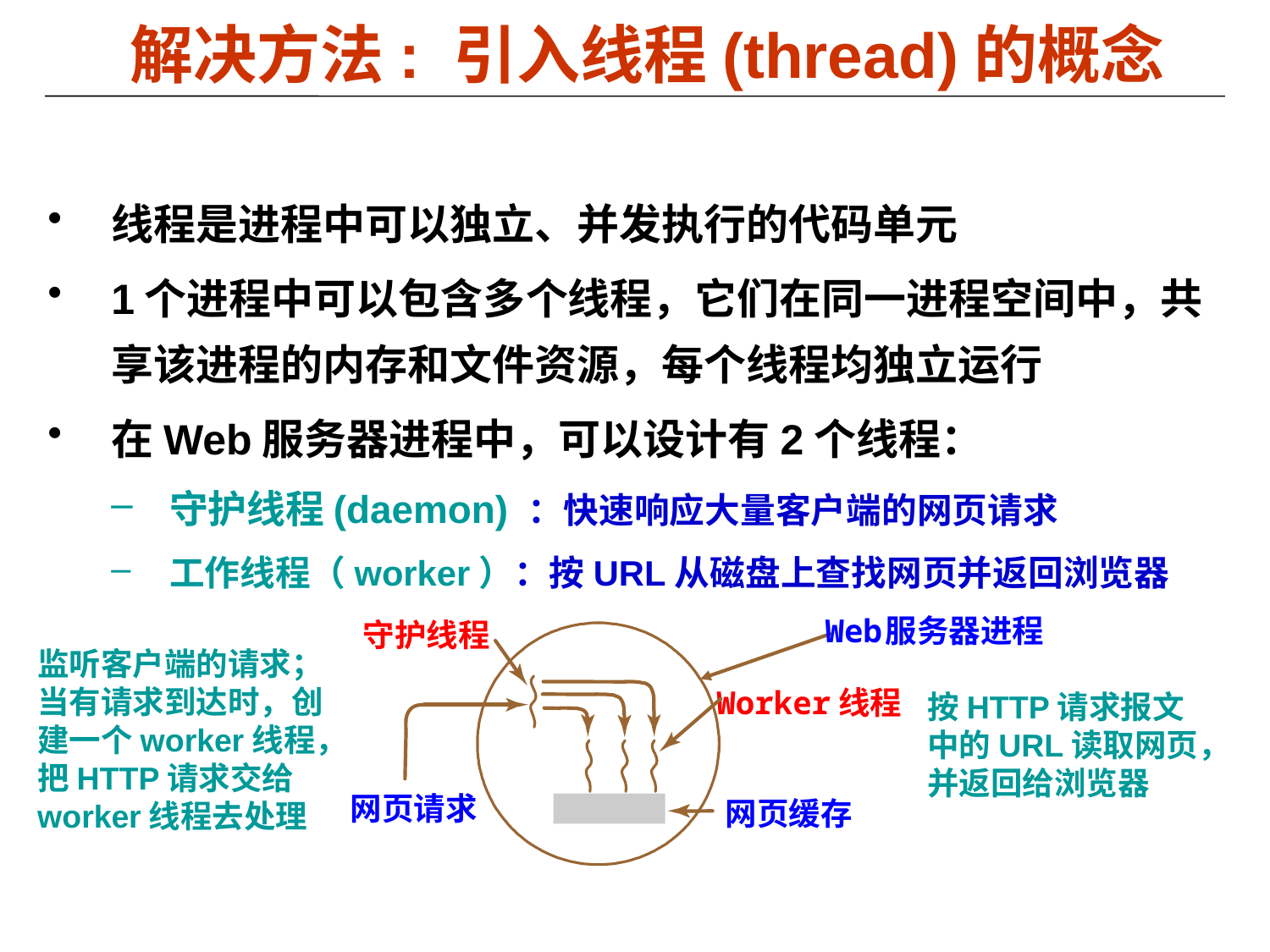

# 解决方法: 引入线程(thread)的概念
线程是进程中可以独立、并发执行的代码单元
1个进程中可以包含多个线程，它们在同一进程空间中，共享该进程的内存和文件资源，每个线程均独立运行
在Web服务器进程中，可以设计有2个线程：
守护线程(daemon) ：快速响应大量客户端的网页请求
工作线程（worker）：按URL从磁盘上查找网页并返回浏览器
Web
服务器进程
守护线程

Worker线程

网页请求

网页缓存

监听客户端的请求；当有请求到达时，创建一个worker线程，把HTTP请求交给worker线程去处理
按HTTP请求报文中的URL读取网页，并返回给浏览器